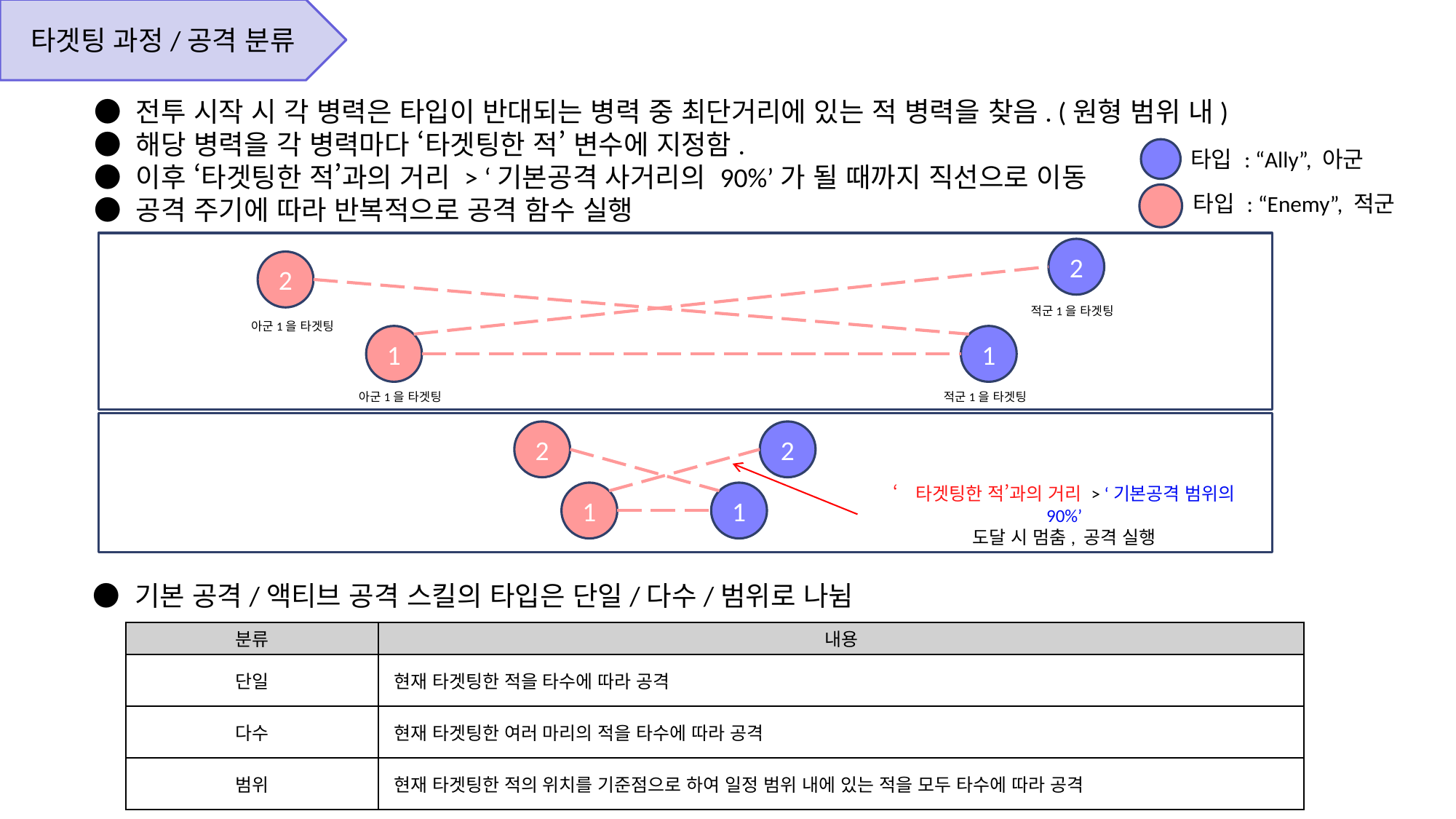

타겟팅 과정/공격 분류
● 전투 시작 시 각 병력은 타입이 반대되는 병력 중 최단거리에 있는 적 병력을 찾음. (원형 범위 내)
● 해당 병력을 각 병력마다 ‘타겟팅한 적’ 변수에 지정함.
● 이후 ‘타겟팅한 적’과의 거리 > ‘기본공격 사거리의 90%’가 될 때까지 직선으로 이동
● 공격 주기에 따라 반복적으로 공격 함수 실행

타입 : “Ally”, 아군
타입 : “Enemy”, 적군

2
2
적군1을 타겟팅
아군1을 타겟팅
1
1
아군1을 타겟팅
적군1을 타겟팅

2
2
‘타겟팅한 적’과의 거리 > ‘기본공격 범위의 90%’
도달 시 멈춤, 공격 실행
1
1
● 기본 공격/액티브 공격 스킬의 타입은 단일/다수/범위로 나뉨
| 분류 | 내용 |
| --- | --- |
| 단일 | 현재 타겟팅한 적을 타수에 따라 공격 |
| 다수 | 현재 타겟팅한 여러 마리의 적을 타수에 따라 공격 |
| 범위 | 현재 타겟팅한 적의 위치를 기준점으로 하여 일정 범위 내에 있는 적을 모두 타수에 따라 공격 |